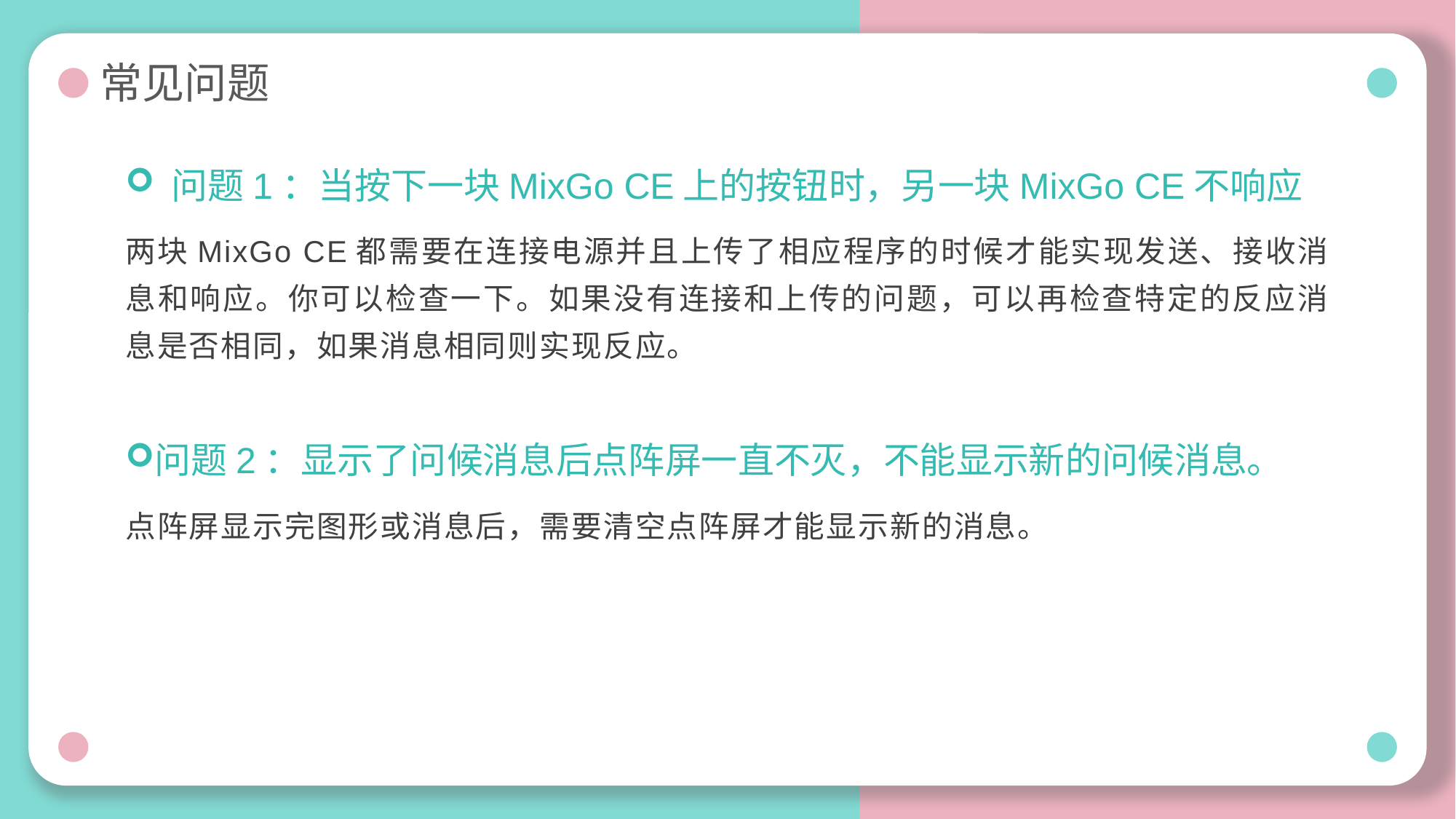

# 常见问题
 问题1：当按下一块MixGo CE上的按钮时，另一块MixGo CE不响应
两块MixGo CE都需要在连接电源并且上传了相应程序的时候才能实现发送、接收消息和响应。你可以检查一下。如果没有连接和上传的问题，可以再检查特定的反应消息是否相同，如果消息相同则实现反应。

问题2：显示了问候消息后点阵屏一直不灭，不能显示新的问候消息。
点阵屏显示完图形或消息后，需要清空点阵屏才能显示新的消息。